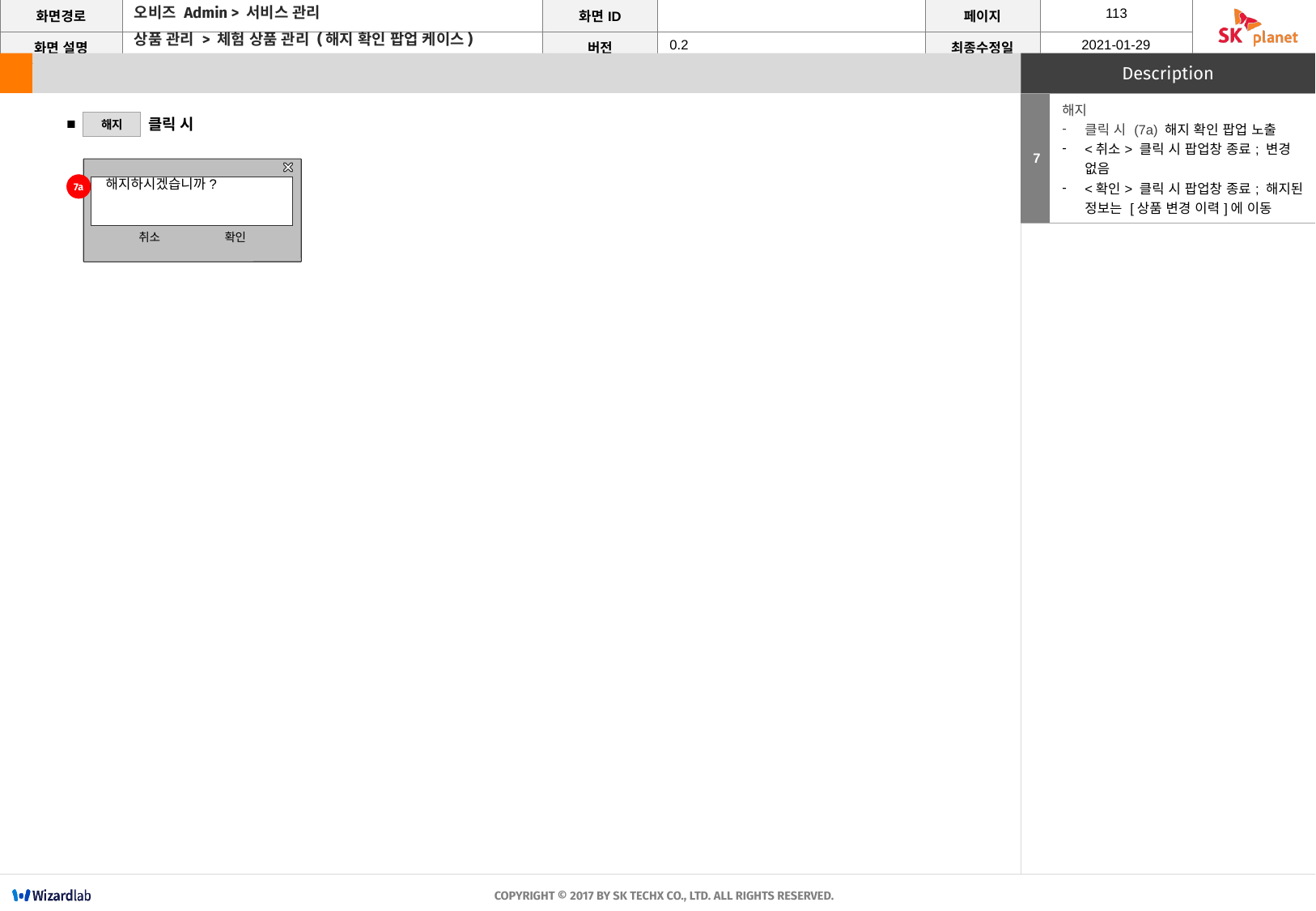

오비즈 Admin > 서비스 관리
상품 관리 > 체험 상품 관리 (해지 확인 팝업 케이스)
| 7 | 해지 클릭 시 (7a) 해지 확인 팝업 노출 <취소> 클릭 시 팝업창 종료; 변경 없음 <확인> 클릭 시 팝업창 종료; 해지된 정보는 [상품 변경 이력]에 이동 |
| --- | --- |
             클릭 시
해지

해지하시겠습니까?
취소
확인
7a